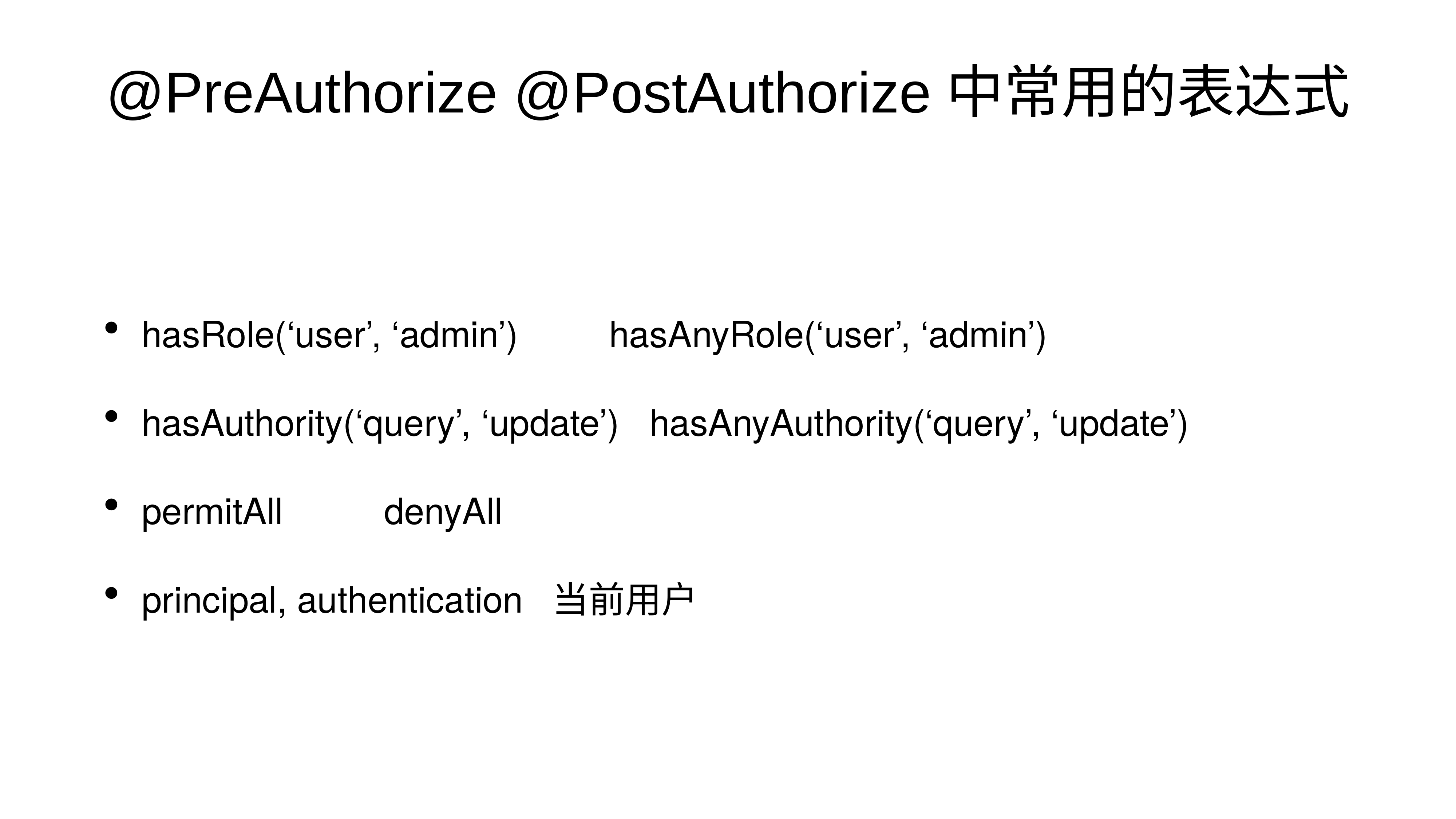

# @PreAuthorize @PostAuthorize中常用的表达式
hasRole(‘user’, ‘admin’)         hasAnyRole(‘user’, ‘admin’)
hasAuthority(‘query’, ‘update’)   hasAnyAuthority(‘query’, ‘update’)
permitAll          denyAll
principal, authentication  当前用户